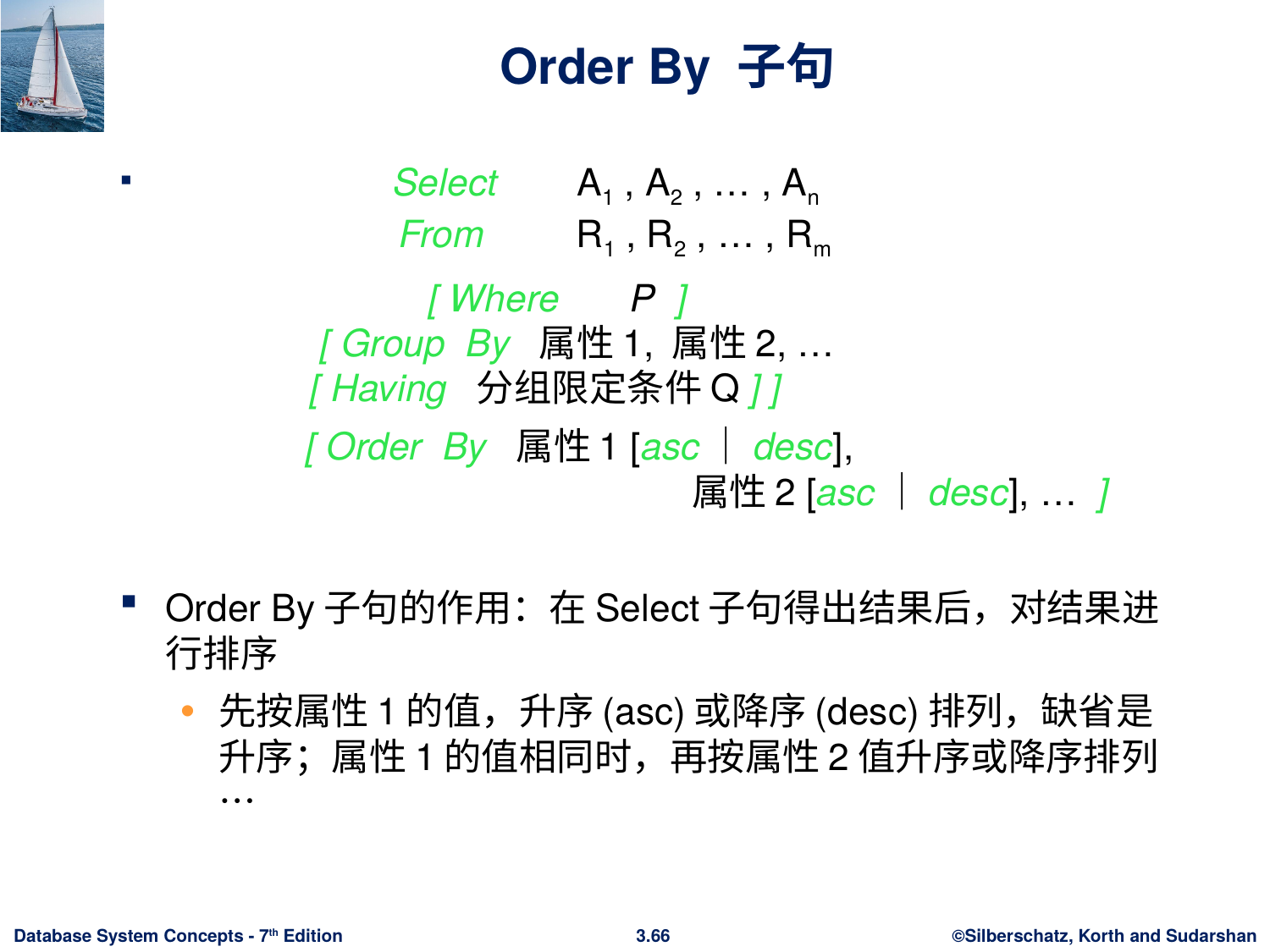

# Order By 子句
　　　　　　　Select　   A1 , A2 , … , An
　　　　　　From　　R1 , R2 , … , Rm
　　　　　　　　[ Where　  P  ]
               [ Group  By  属性1, 属性2, …
              [ Having  分组限定条件Q ] ]
                  [ Order  By  属性1 [asc｜desc],
                                                  属性2 [asc｜desc], …  ]

Order By子句的作用：在Select子句得出结果后，对结果进行排序
先按属性1的值，升序(asc)或降序(desc)排列，缺省是升序；属性1的值相同时，再按属性2值升序或降序排列…